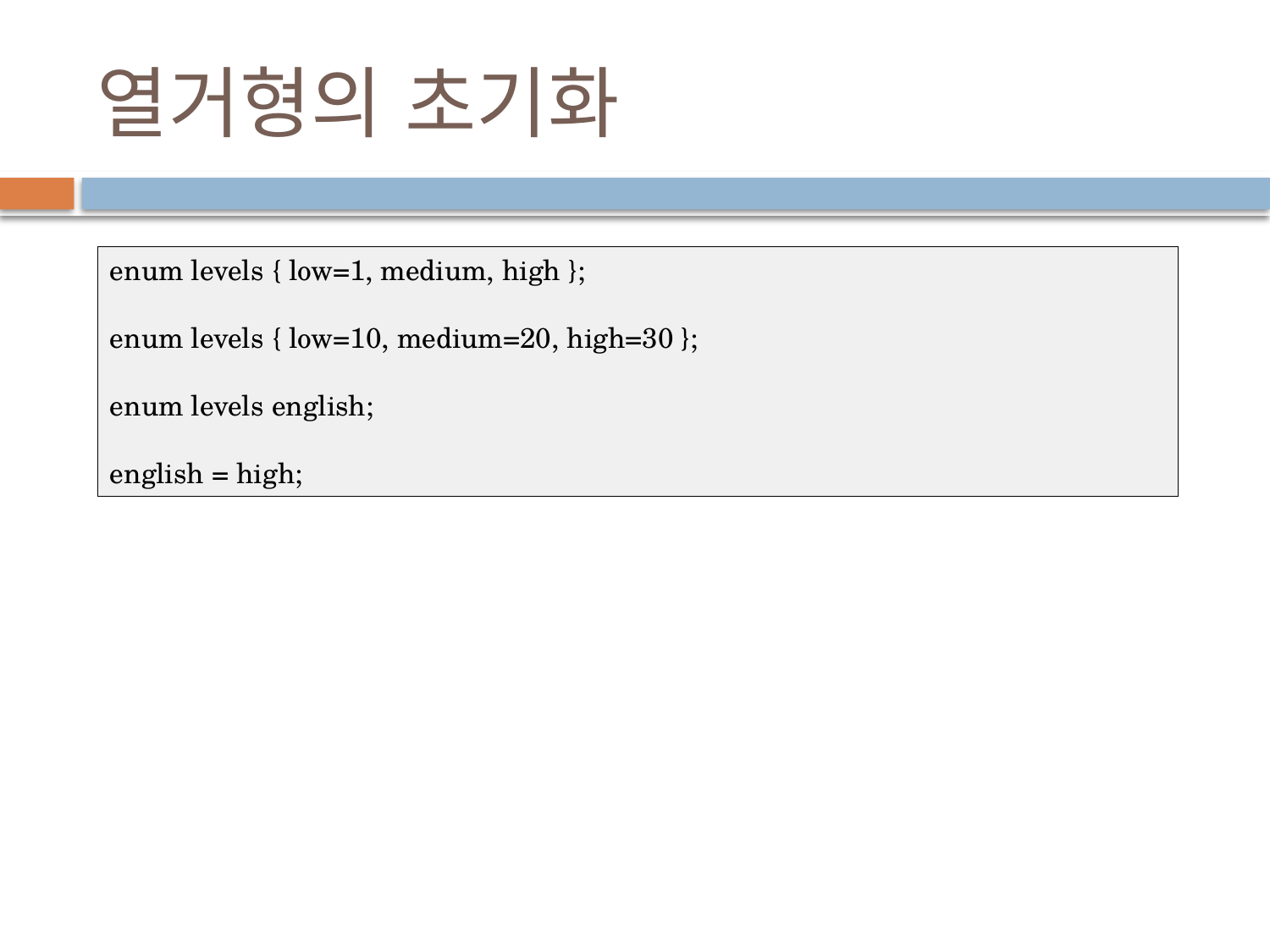

# 열거형의 초기화
enum levels { low=1, medium, high };

enum levels { low=10, medium=20, high=30 };

enum levels english;

english = high;